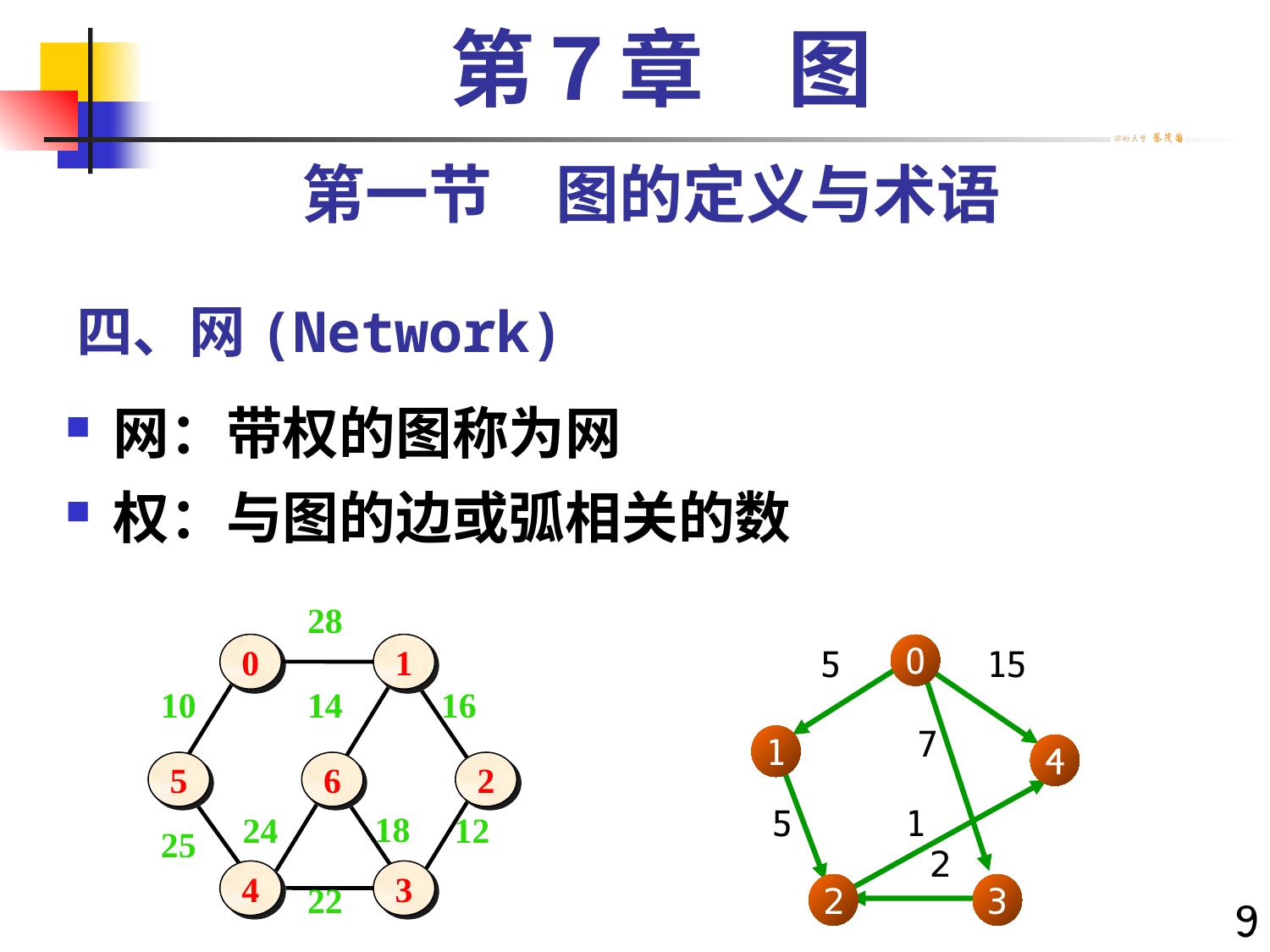

第７章　图
第一节　图的定义与术语
# 四、网(Network)
网：带权的图称为网
权：与图的边或弧相关的数
28
0
1

10
14
16

5
6
2

18
24
12
25
4
3
22

0

1
4

2
3

5
15
7
5
1
2
9